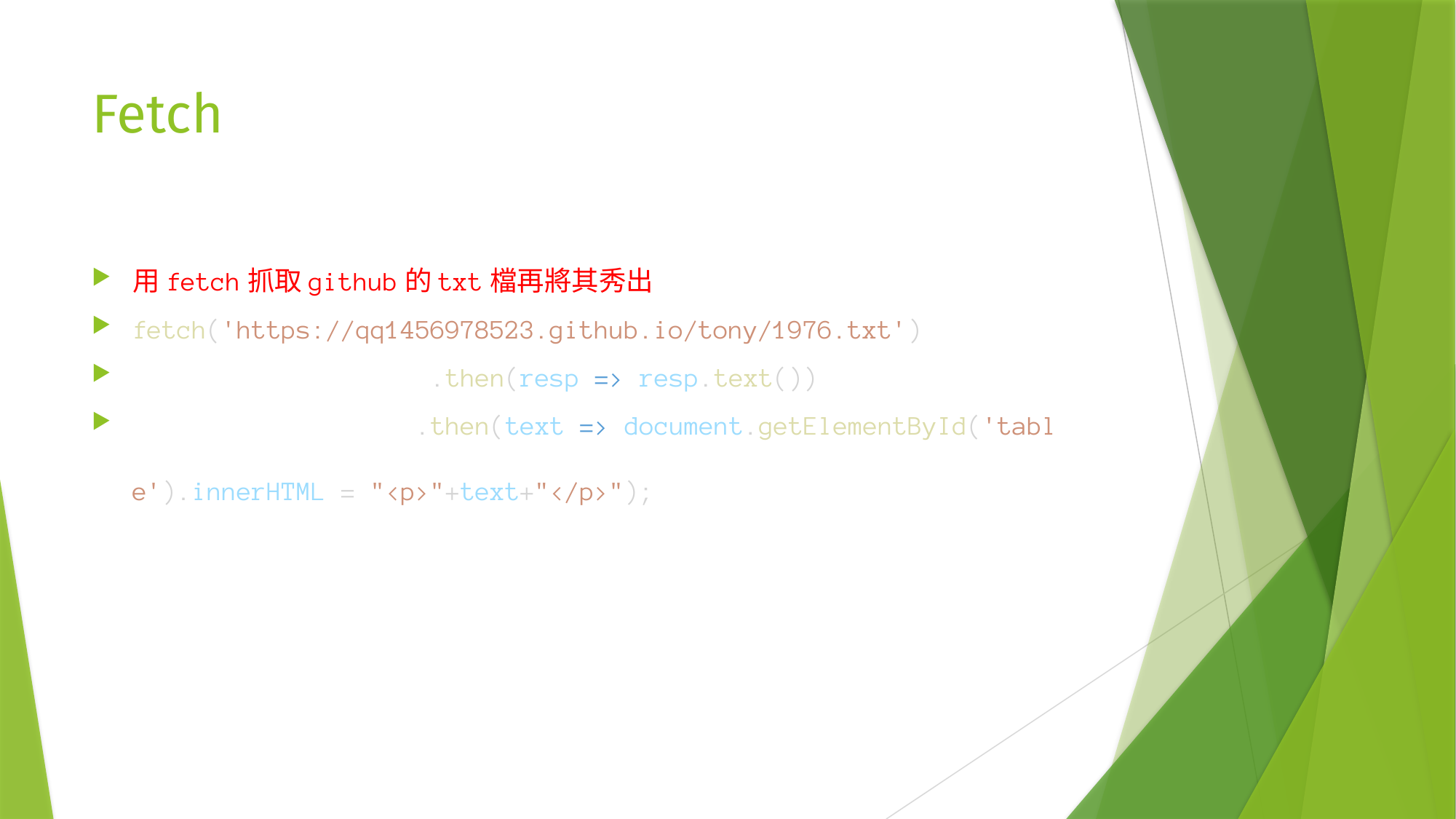

# Fetch
用fetch抓取github的txt檔再將其秀出
fetch('https://qq1456978523.github.io/tony/1976.txt')
                    .then(resp => resp.text())
                   .then(text => document.getElementById('tabl							e').innerHTML = "<p>"+text+"</p>");